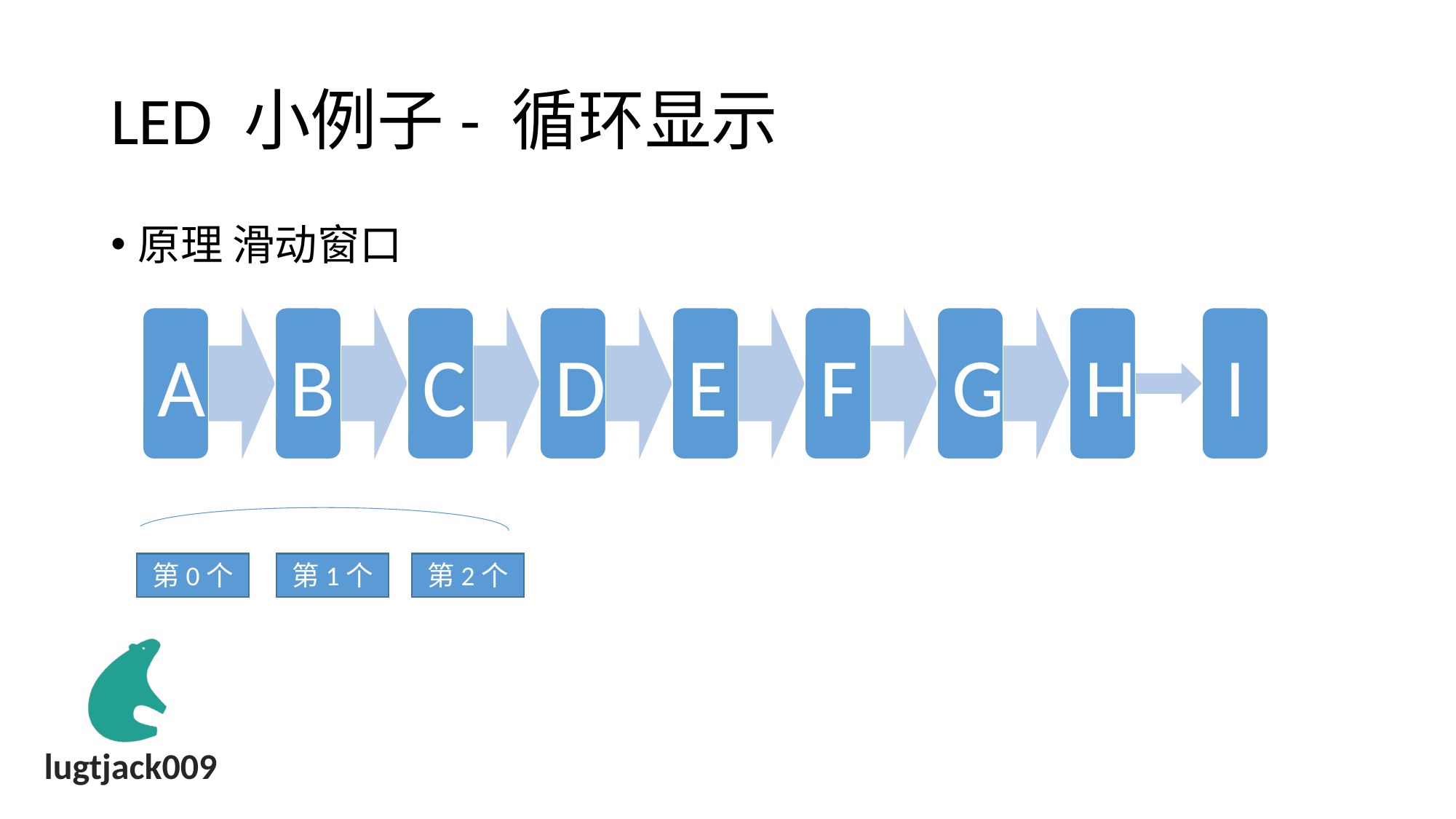

# LED 小例子- 循环显示
原理 滑动窗口
A
B
C
I
D
E
F
G
H

第1个
第2个
第0个